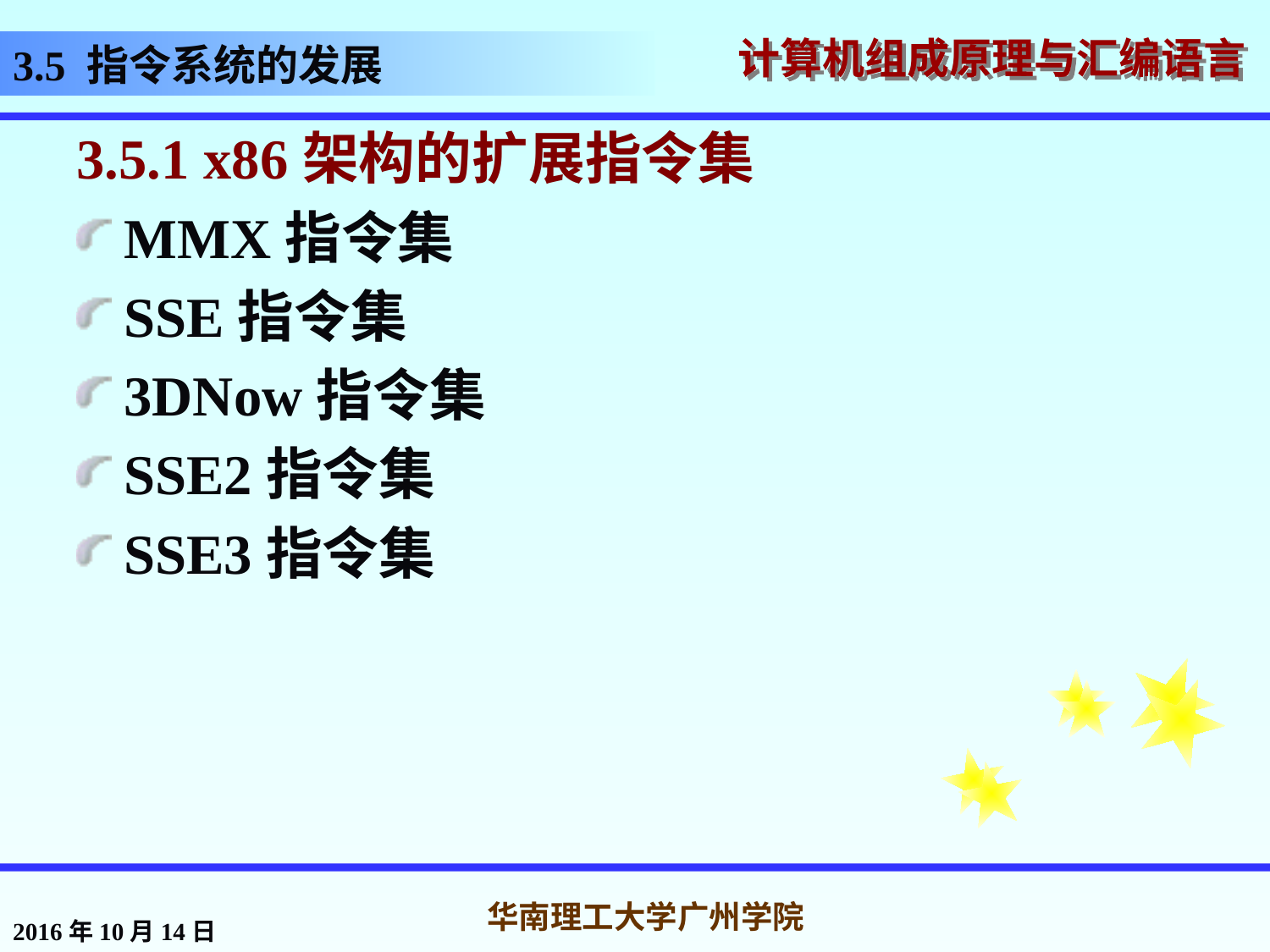

3.5 指令系统的发展
3.5.1 x86架构的扩展指令集
MMX指令集
SSE指令集
3DNow指令集
SSE2指令集
SSE3指令集
2016年10月14日
华南理工大学广州学院